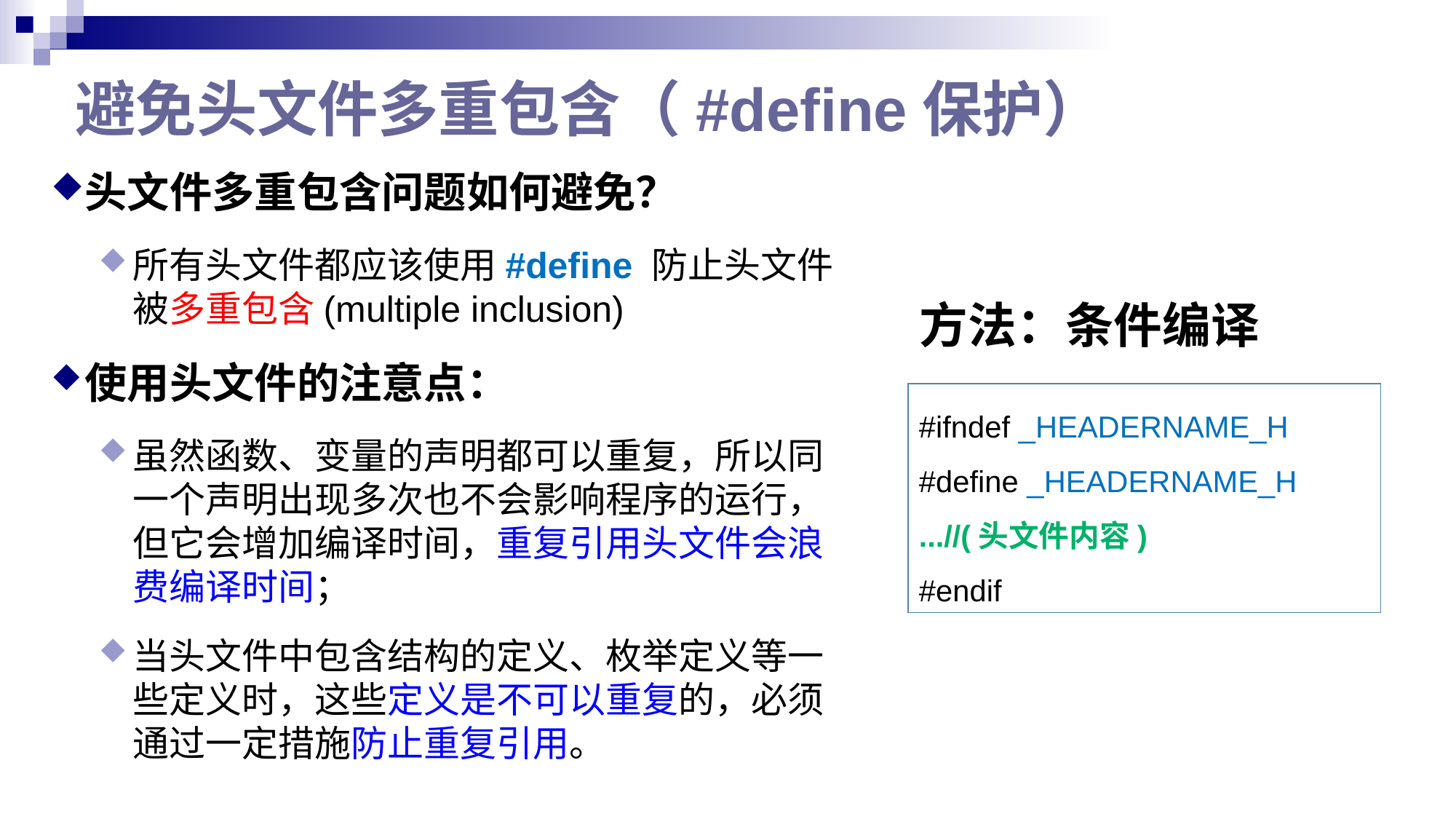

# 避免头文件多重包含（#define保护）
头文件多重包含问题如何避免？
所有头文件都应该使用#define 防止头文件被多重包含(multiple inclusion)
使用头文件的注意点：
虽然函数、变量的声明都可以重复，所以同一个声明出现多次也不会影响程序的运行，但它会增加编译时间，重复引用头文件会浪费编译时间；
当头文件中包含结构的定义、枚举定义等一些定义时，这些定义是不可以重复的，必须通过一定措施防止重复引用。
方法：条件编译
#ifndef _HEADERNAME_H
#define _HEADERNAME_H
...//(头文件内容)
#endif